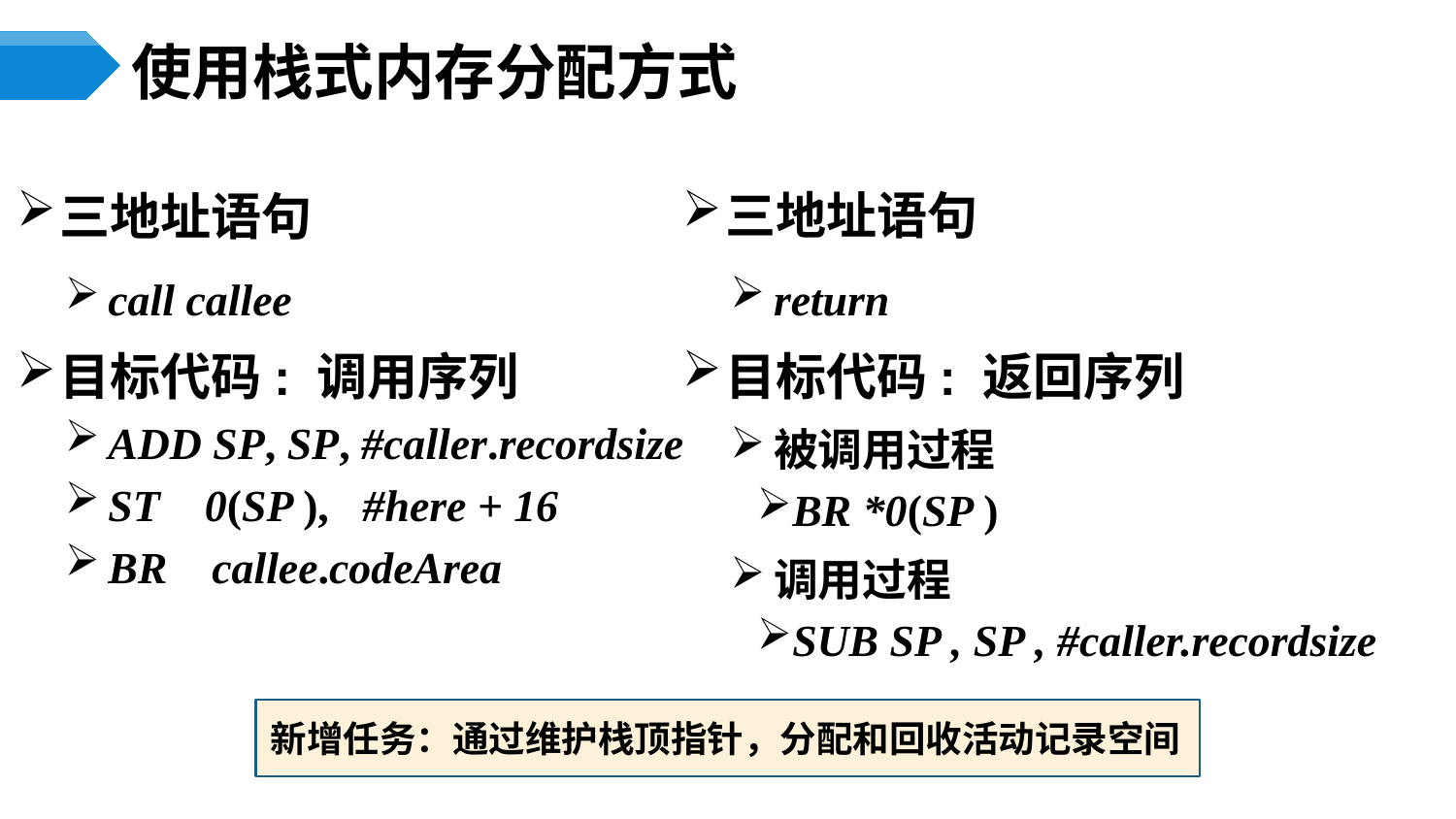

# 使用栈式内存分配方式
三地址语句
return
目标代码: 返回序列
被调用过程
BR *0(SP )
调用过程
SUB SP , SP , #caller.recordsize
三地址语句
call callee
目标代码: 调用序列
ADD SP, SP, #caller.recordsize
ST    0(SP ),   #here + 16
BR    callee.codeArea
新增任务：通过维护栈顶指针，分配和回收活动记录空间